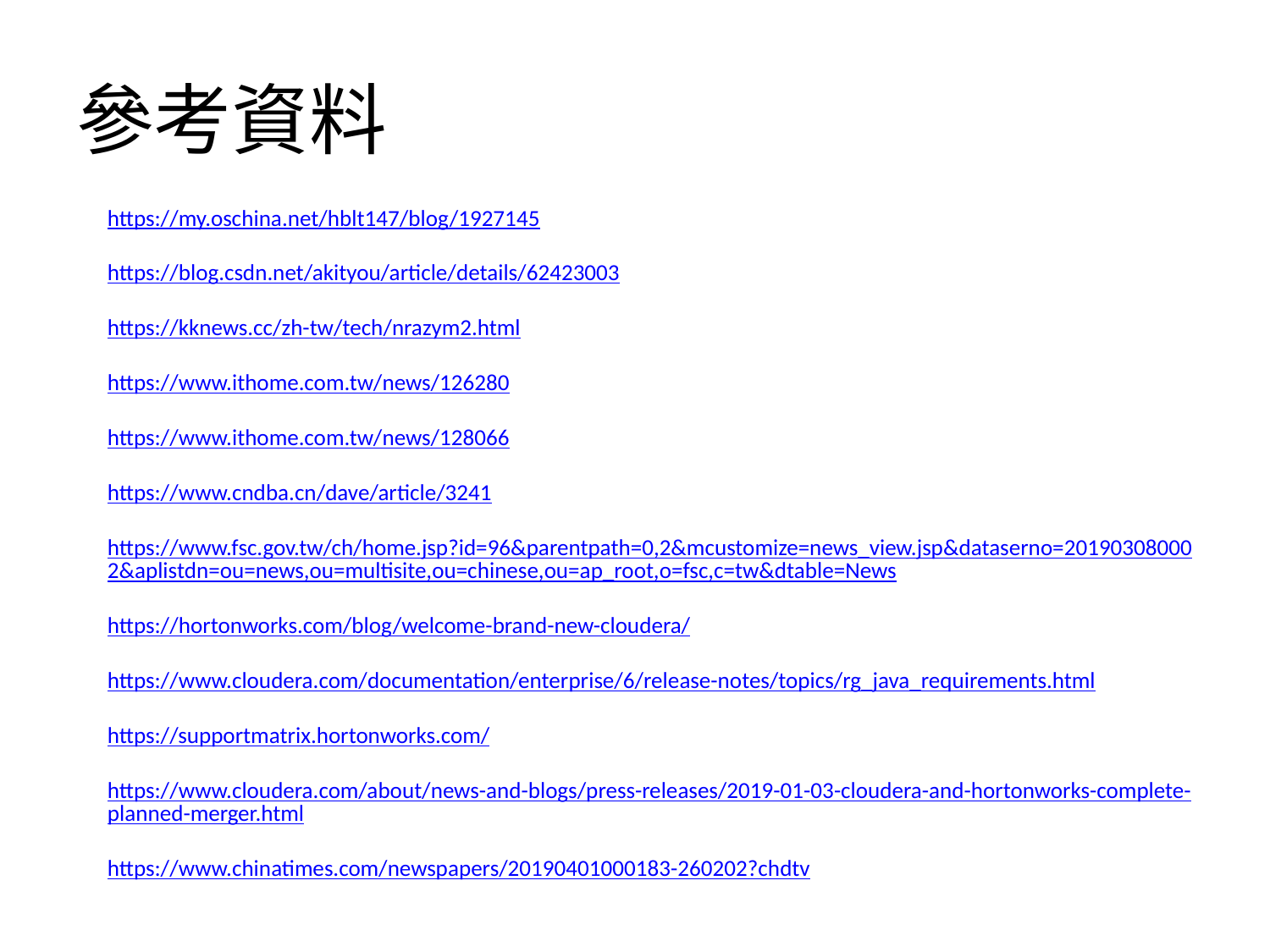

參考資料
https://my.oschina.net/hblt147/blog/1927145

https://blog.csdn.net/akityou/article/details/62423003

https://kknews.cc/zh-tw/tech/nrazym2.html

https://www.ithome.com.tw/news/126280

https://www.ithome.com.tw/news/128066

https://www.cndba.cn/dave/article/3241

https://www.fsc.gov.tw/ch/home.jsp?id=96&parentpath=0,2&mcustomize=news_view.jsp&dataserno=201903080002&aplistdn=ou=news,ou=multisite,ou=chinese,ou=ap_root,o=fsc,c=tw&dtable=News

https://hortonworks.com/blog/welcome-brand-new-cloudera/

https://www.cloudera.com/documentation/enterprise/6/release-notes/topics/rg_java_requirements.html

https://supportmatrix.hortonworks.com/

https://www.cloudera.com/about/news-and-blogs/press-releases/2019-01-03-cloudera-and-hortonworks-complete-planned-merger.html

https://www.chinatimes.com/newspapers/20190401000183-260202?chdtv